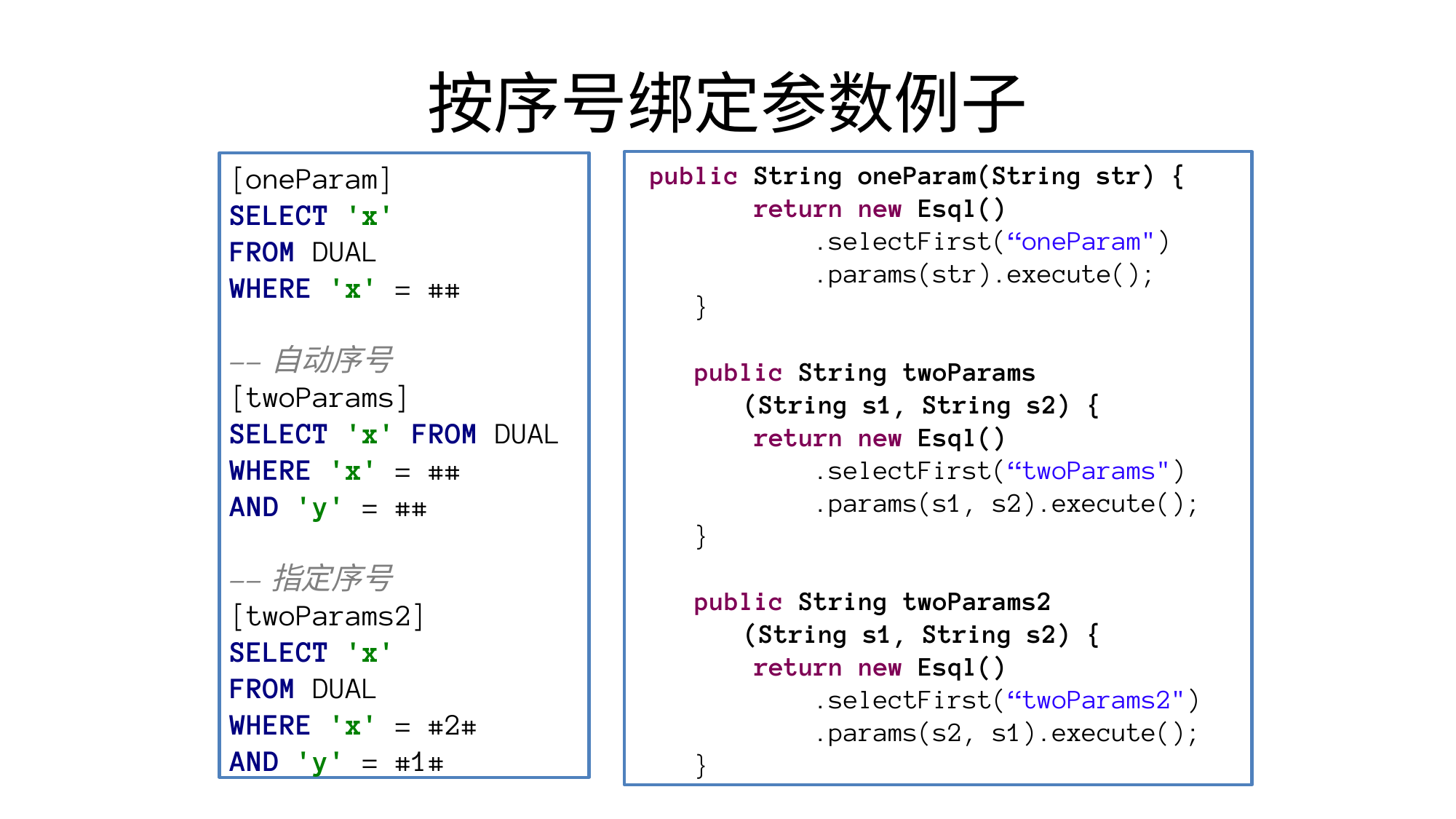

# 按序号绑定参数例子
[oneParam]
SELECT 'x'
FROM DUAL
WHERE 'x' = ##

--自动序号
[twoParams]
SELECT 'x' FROM DUAL
WHERE 'x' = ##
AND 'y' = ##

--指定序号
[twoParams2]
SELECT 'x'
FROM DUAL
WHERE 'x' = #2#
AND 'y' = #1#
 public String oneParam(String str) {
        return new Esql()
            .selectFirst(“oneParam")
            .params(str).execute();
    }

    public String twoParams
	(String s1, String s2) {
        return new Esql()
            .selectFirst(“twoParams")
            .params(s1, s2).execute();
    }

    public String twoParams2
	(String s1, String s2) {
        return new Esql()
            .selectFirst(“twoParams2")
            .params(s2, s1).execute();
    }